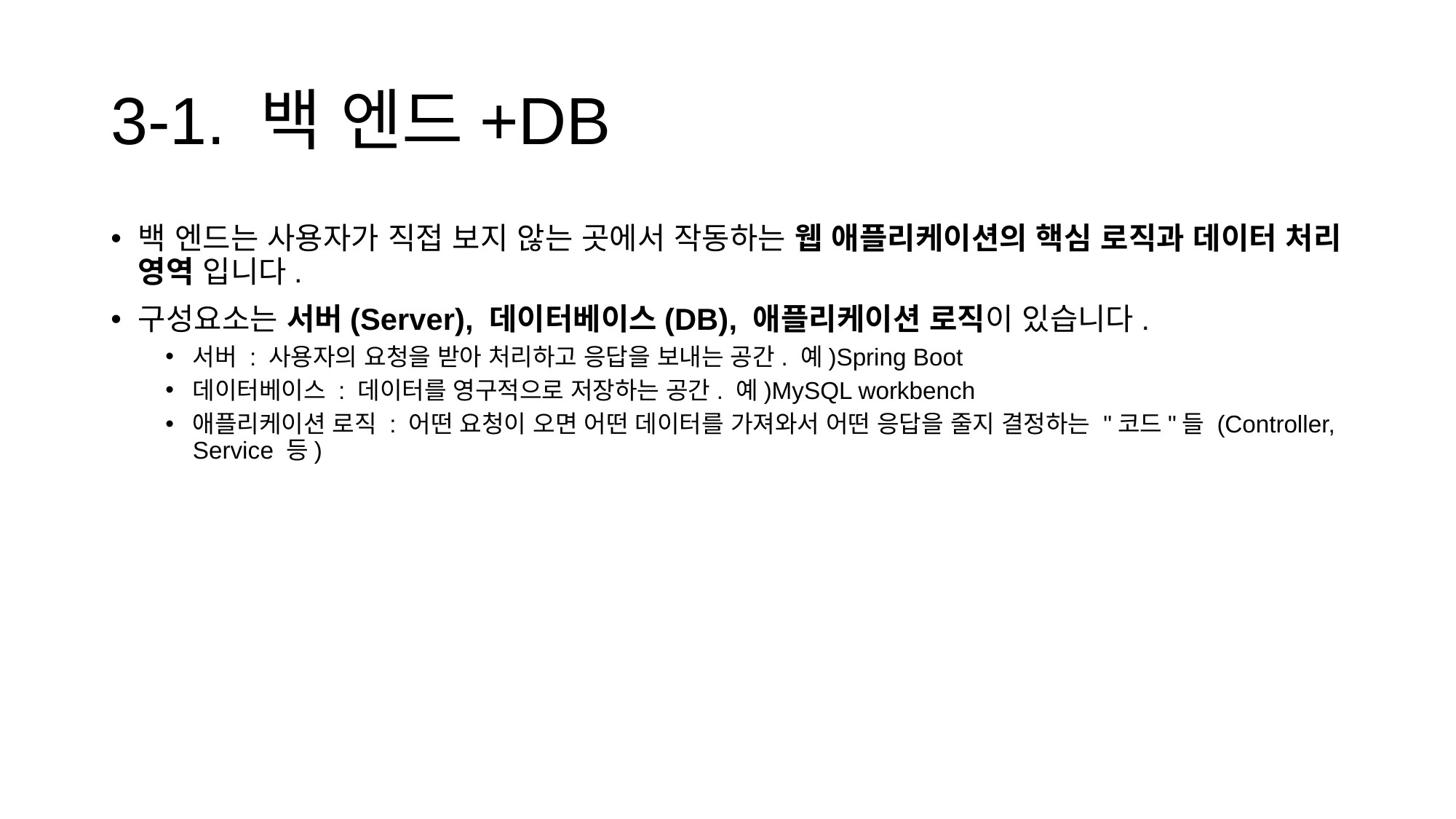

# 3-1. 백 엔드+DB
백 엔드는 사용자가 직접 보지 않는 곳에서 작동하는 웹 애플리케이션의 핵심 로직과 데이터 처리 영역 입니다.
구성요소는 서버(Server), 데이터베이스(DB), 애플리케이션 로직이 있습니다.
서버 : 사용자의 요청을 받아 처리하고 응답을 보내는 공간. 예)Spring Boot
데이터베이스 : 데이터를 영구적으로 저장하는 공간. 예)MySQL workbench
애플리케이션 로직 : 어떤 요청이 오면 어떤 데이터를 가져와서 어떤 응답을 줄지 결정하는 "코드"들 (Controller, Service 등)